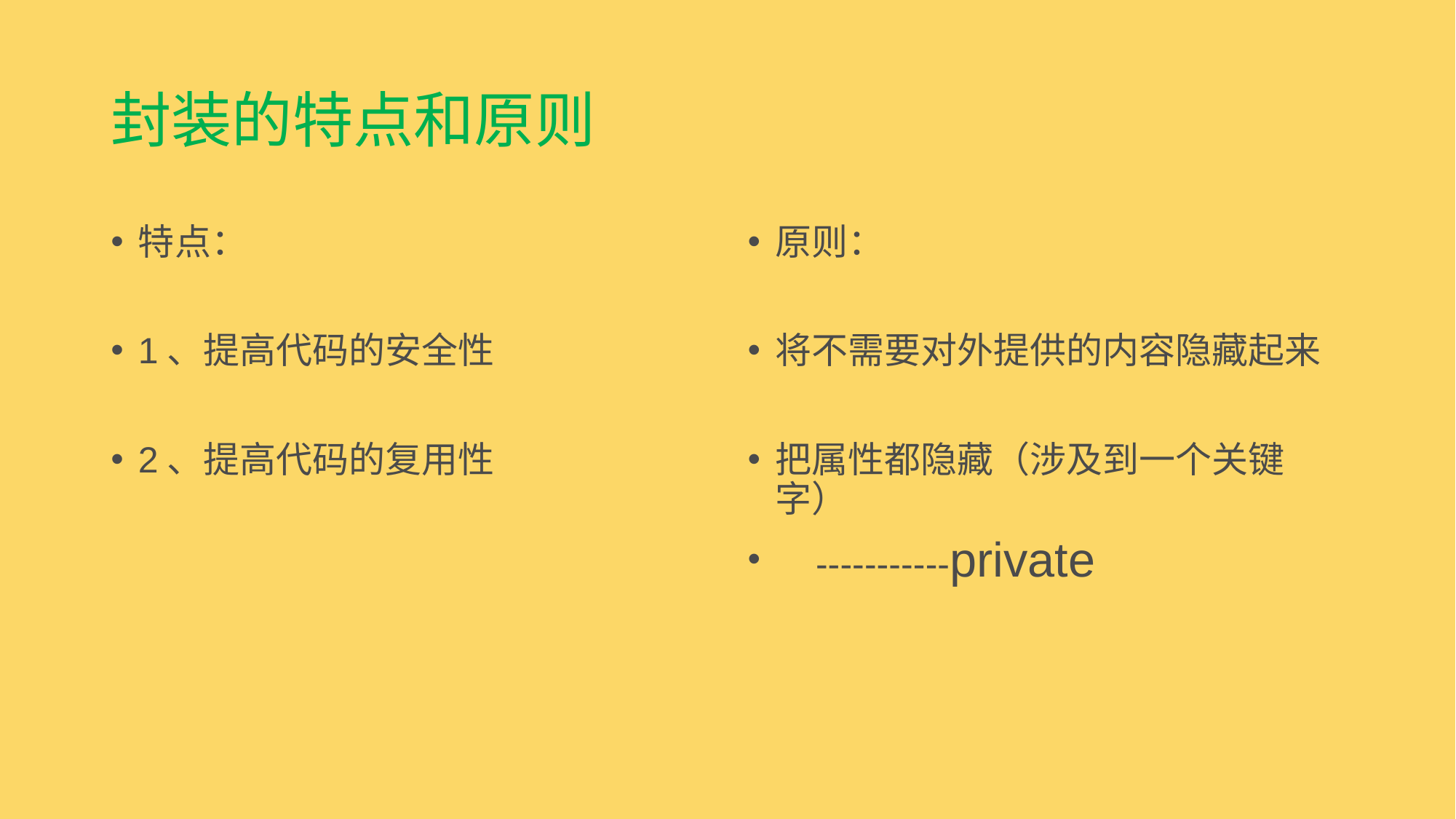

封装的特点和原则
特点：

1、提高代码的安全性

2、提高代码的复用性
原则：

将不需要对外提供的内容隐藏起来

把属性都隐藏（涉及到一个关键字）
    -----------private